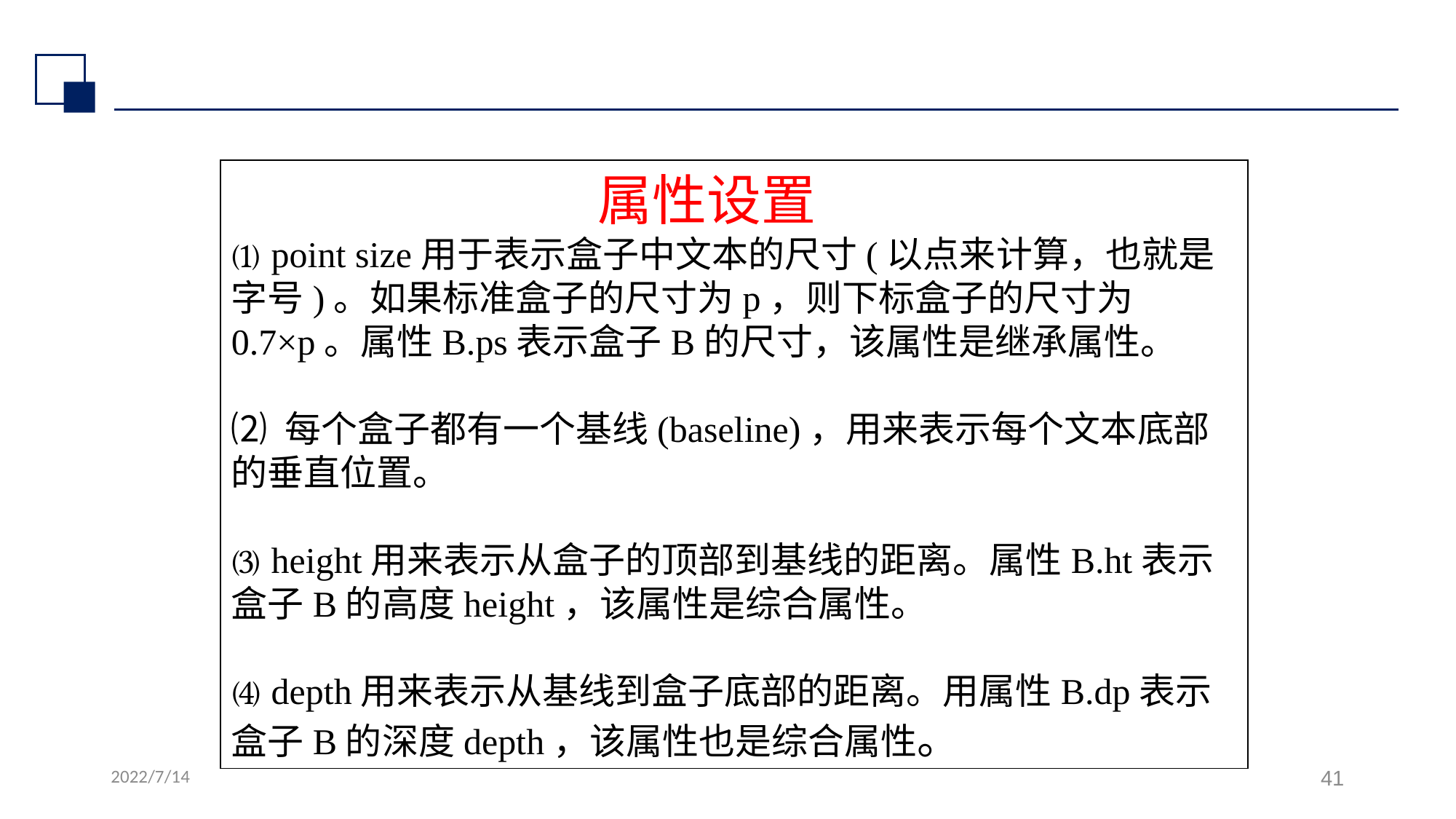

#
                             属性设置
⑴ point size用于表示盒子中文本的尺寸(以点来计算，也就是字号)。如果标准盒子的尺寸为p，则下标盒子的尺寸为0.7×p。属性B.ps表示盒子B的尺寸，该属性是继承属性。

⑵ 每个盒子都有一个基线(baseline)，用来表示每个文本底部的垂直位置。

⑶ height用来表示从盒子的顶部到基线的距离。属性B.ht表示盒子B的高度height，该属性是综合属性。

⑷ depth用来表示从基线到盒子底部的距离。用属性B.dp表示盒子B的深度depth，该属性也是综合属性。
2022/7/14
41